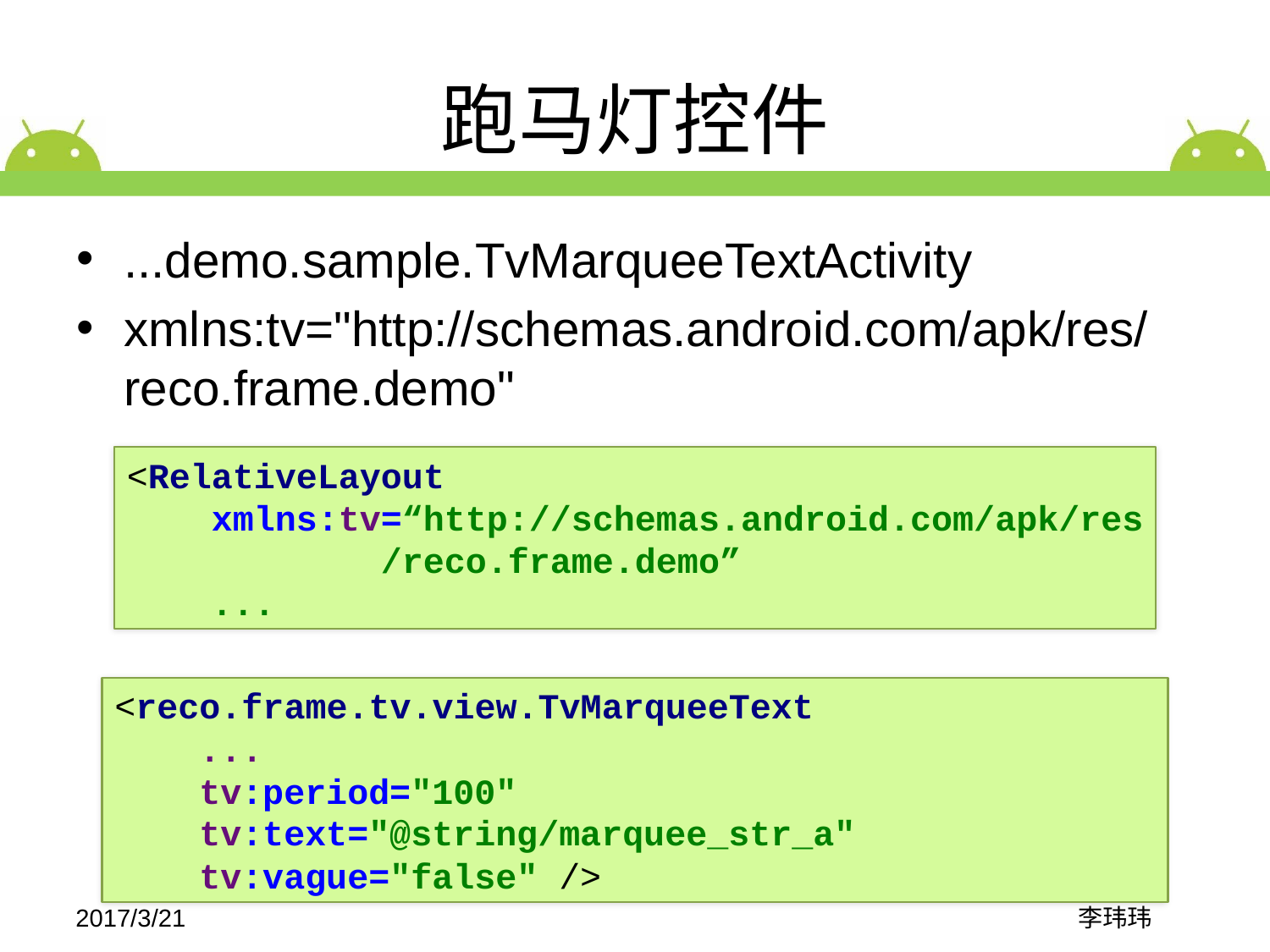

# 跑马灯控件
...demo.sample.TvMarqueeTextActivity
xmlns:tv="http://schemas.android.com/apk/res/reco.frame.demo"
<RelativeLayout
    xmlns:tv=“http://schemas.android.com/apk/res
		/reco.frame.demo”
    ...
<reco.frame.tv.view.TvMarqueeText
    ...
    tv:period="100"
    tv:text="@string/marquee_str_a"
    tv:vague="false" />